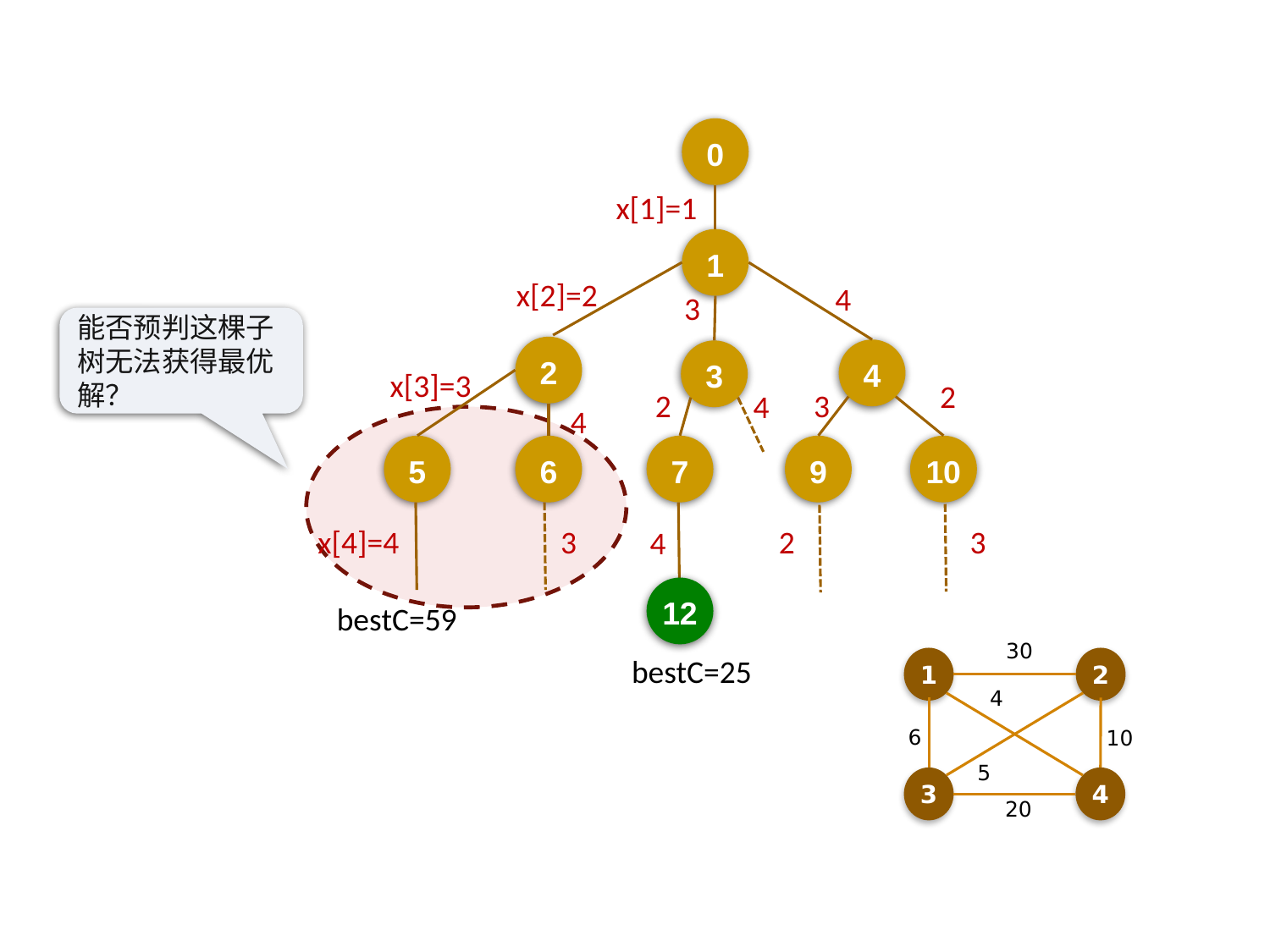

0
x[1]=1
1
x[2]=2
4
3
2
4
3
x[3]=3
2
2
3
4
4
5
9
10
6
7
3
2
3
4
bestC=59
bestC=25
x[4]=4
12
能否预判这棵子树无法获得最优解？

30
1
2
4
6
10
5
3
4
20